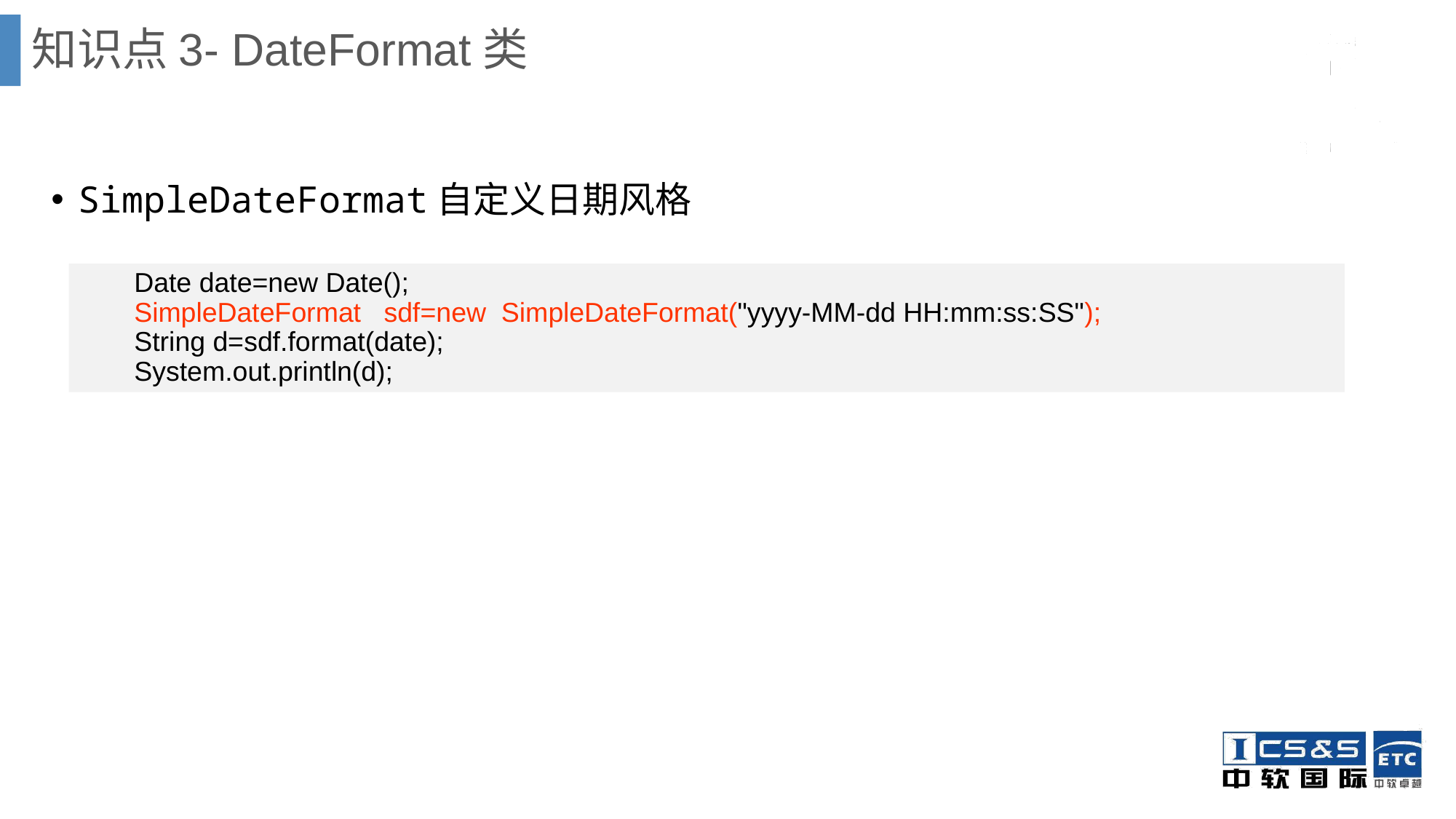

# 知识点3- DateFormat类
SimpleDateFormat自定义日期风格

Date date=new Date();
SimpleDateFormat   sdf=new  SimpleDateFormat("yyyy-MM-dd HH:mm:ss:SS");
String d=sdf.format(date);
System.out.println(d);